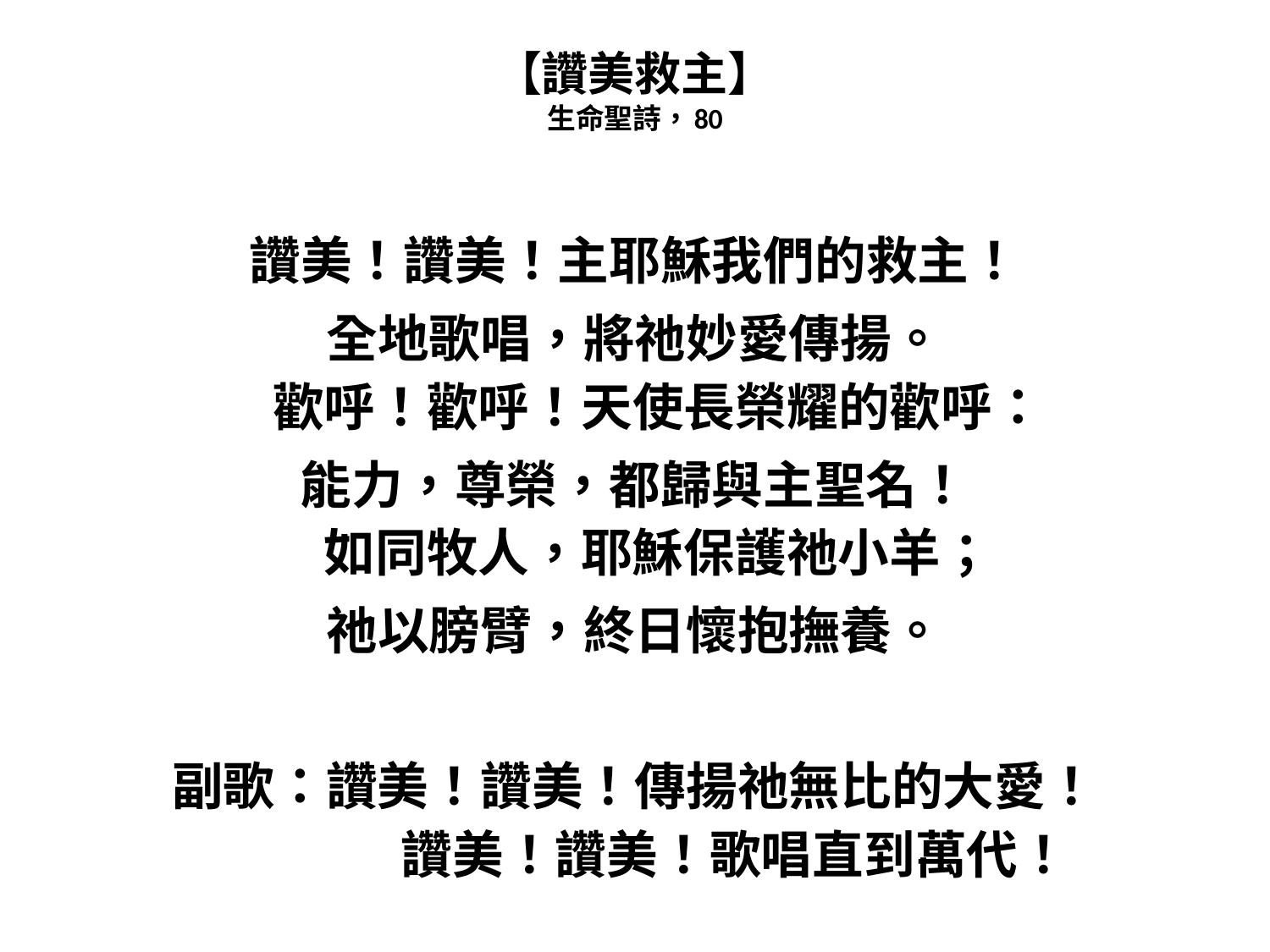

# 【讚美救主】 生命聖詩，80
讚美！讚美！主耶穌我們的救主！
全地歌唱，將祂妙愛傳揚。
歡呼！歡呼！天使長榮耀的歡呼：
能力，尊榮，都歸與主聖名！
如同牧人，耶穌保護祂小羊；
祂以膀臂，終日懷抱撫養。

副歌：讚美！讚美！傳揚祂無比的大愛！
　　　讚美！讚美！歌唱直到萬代！